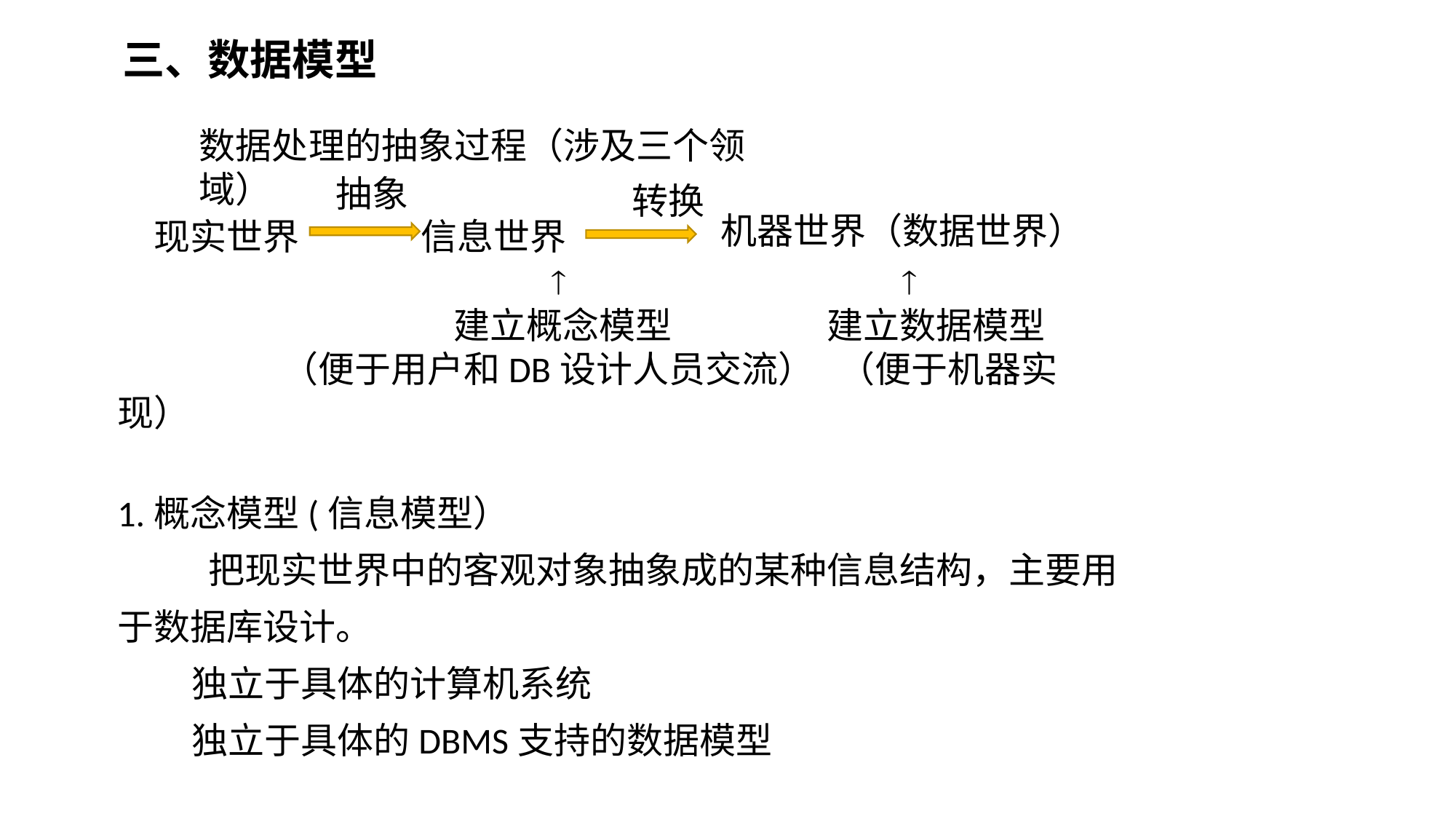

三、数据模型
数据处理的抽象过程（涉及三个领域）
抽象
转换
	机器世界（数据世界）
现实世界	      信息世界

                                                     ↑                                         ↑
                                        建立概念模型                   建立数据模型
                   （便于用户和DB设计人员交流）   （便于机器实现）

1.概念模型(信息模型）
          把现实世界中的客观对象抽象成的某种信息结构，主要用于数据库设计。
        独立于具体的计算机系统
        独立于具体的DBMS支持的数据模型